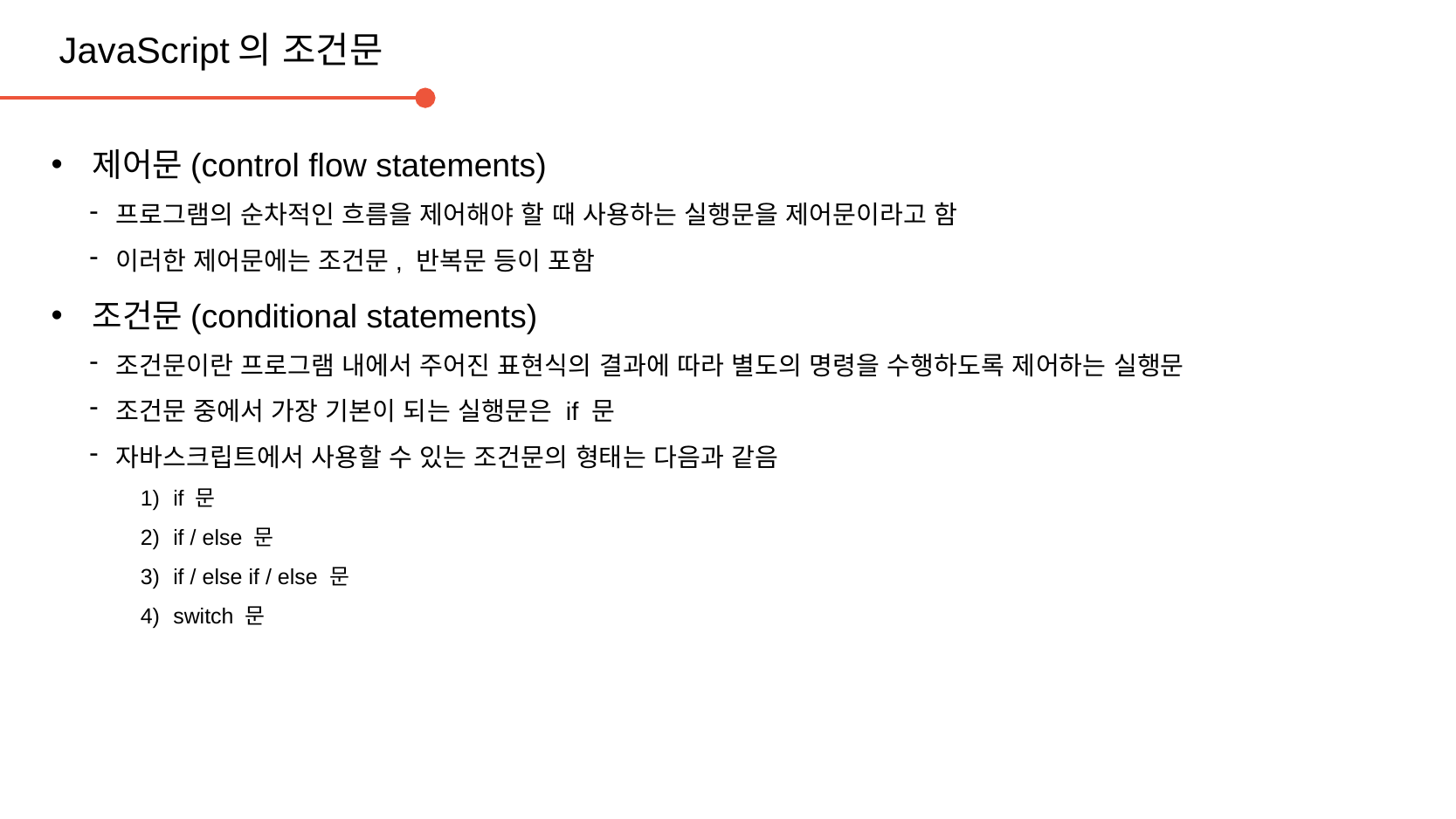

JavaScript의 조건문
제어문(control flow statements)
프로그램의 순차적인 흐름을 제어해야 할 때 사용하는 실행문을 제어문이라고 함
이러한 제어문에는 조건문, 반복문 등이 포함
조건문(conditional statements)
조건문이란 프로그램 내에서 주어진 표현식의 결과에 따라 별도의 명령을 수행하도록 제어하는 실행문
조건문 중에서 가장 기본이 되는 실행문은 if 문
자바스크립트에서 사용할 수 있는 조건문의 형태는 다음과 같음
if 문
if / else 문
if / else if / else 문
switch 문